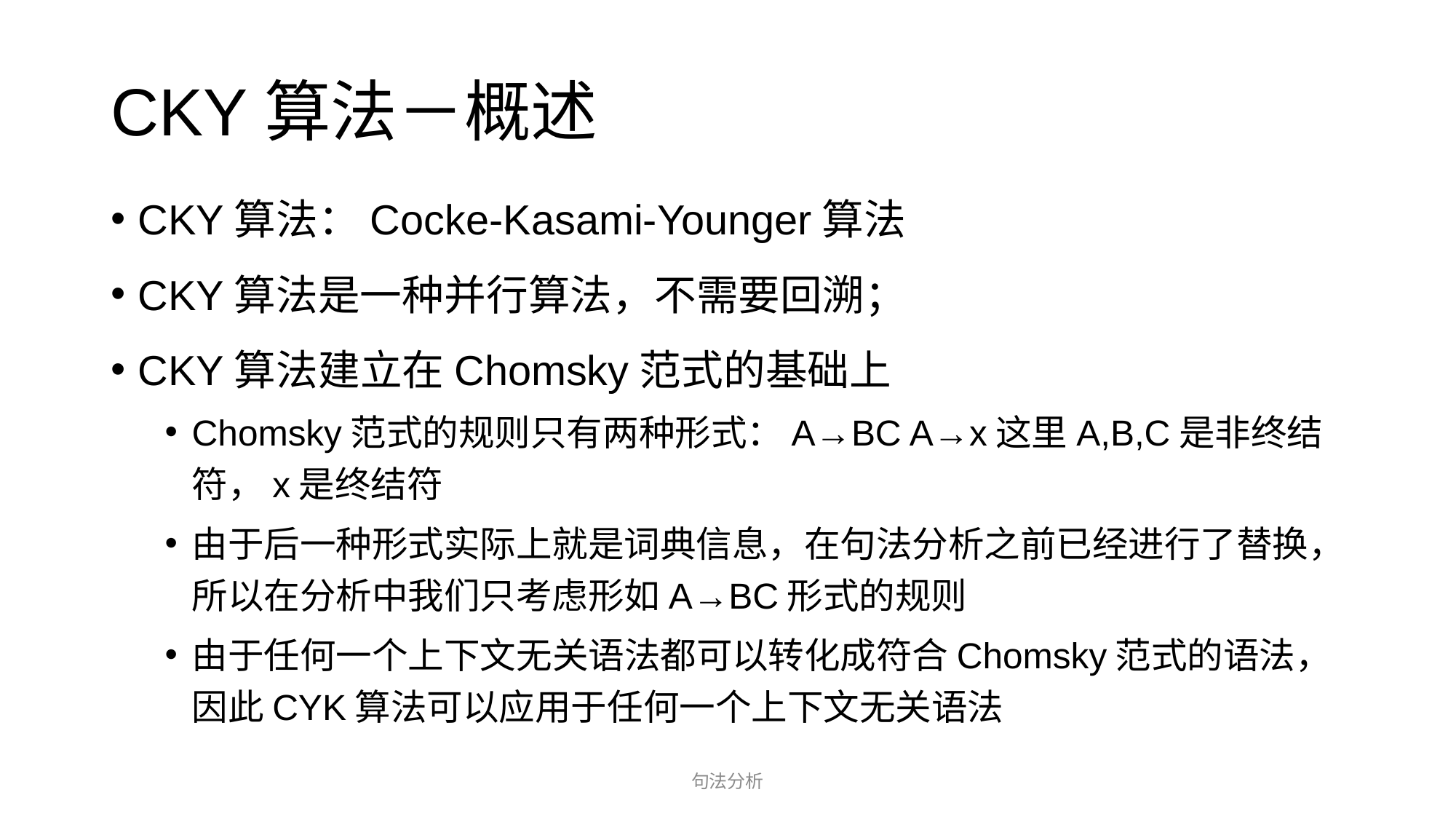

# CKY算法－概述
CKY算法：Cocke-Kasami-Younger算法
CKY算法是一种并行算法，不需要回溯；
CKY算法建立在Chomsky范式的基础上
Chomsky范式的规则只有两种形式：A→BC A→x这里A,B,C是非终结符，x是终结符
由于后一种形式实际上就是词典信息，在句法分析之前已经进行了替换，所以在分析中我们只考虑形如A→BC形式的规则
由于任何一个上下文无关语法都可以转化成符合Chomsky范式的语法，因此CYK算法可以应用于任何一个上下文无关语法

句法分析
125